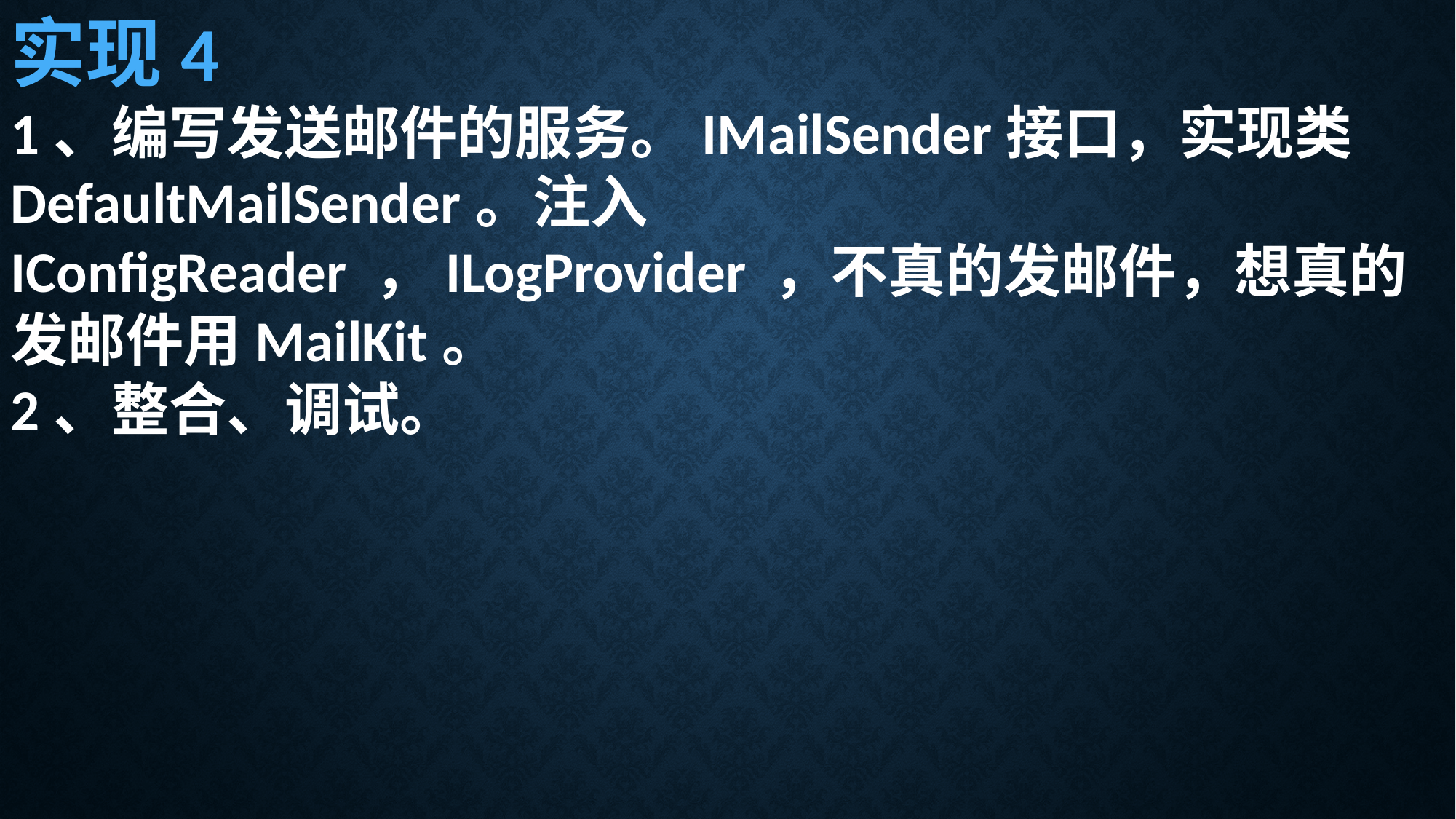

实现4
1、编写发送邮件的服务。IMailSender接口，实现类DefaultMailSender。注入IConfigReader ，ILogProvider ，不真的发邮件，想真的发邮件用MailKit。
2、整合、调试。